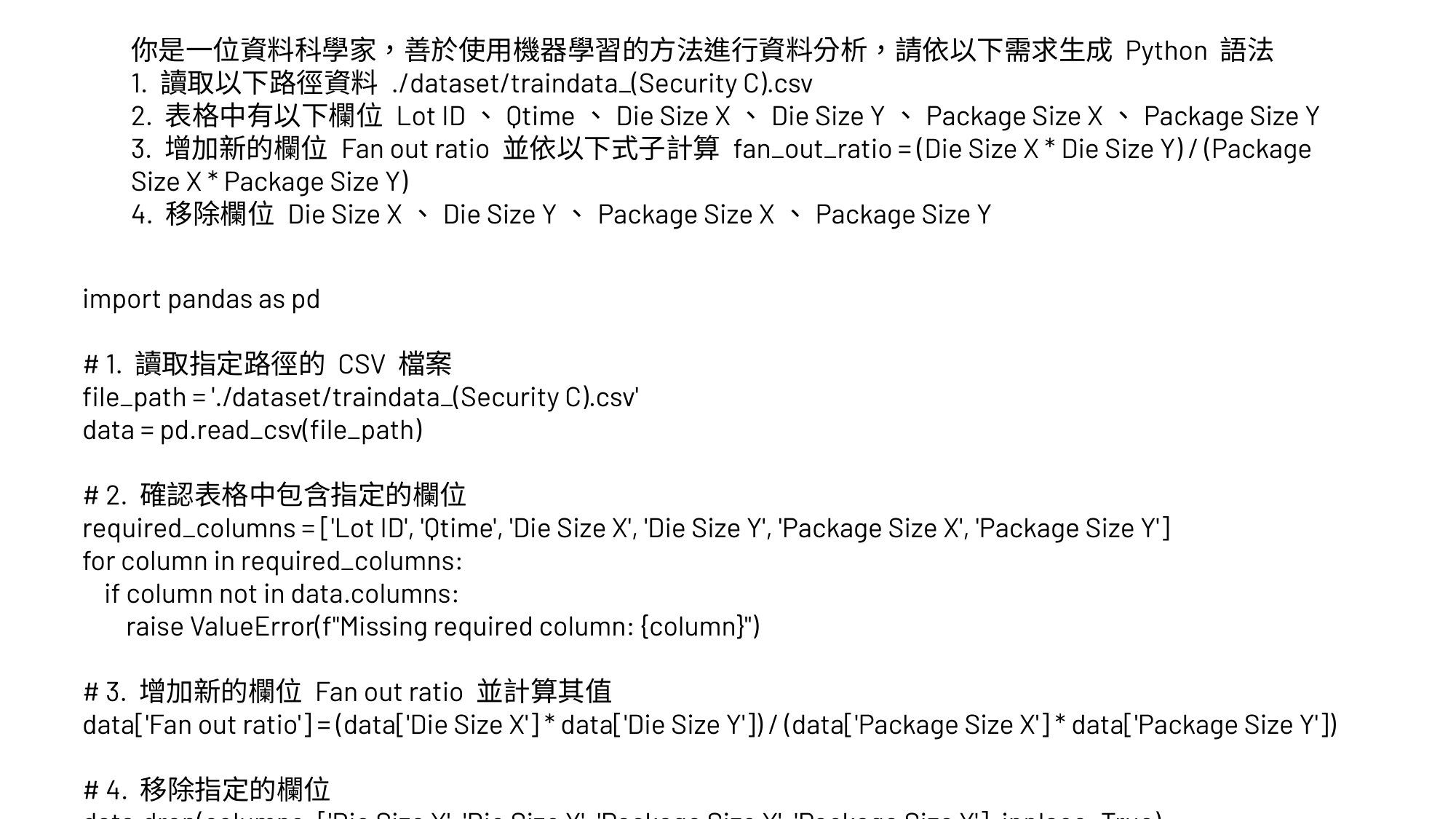

你是一位資料科學家，善於使用機器學習的方法進行資料分析，請依以下需求生成 Python 語法
1. 讀取以下路徑資料 ./dataset/traindata_(Security C).csv
2. 表格中有以下欄位 Lot ID、Qtime、Die Size X、Die Size Y、Package Size X、Package Size Y
3. 增加新的欄位 Fan out ratio 並依以下式子計算 fan_out_ratio = (Die Size X * Die Size Y) / (Package Size X * Package Size Y)
4. 移除欄位 Die Size X、Die Size Y、Package Size X、Package Size Y
import pandas as pd

# 1. 讀取指定路徑的 CSV 檔案
file_path = './dataset/traindata_(Security C).csv'
data = pd.read_csv(file_path)

# 2. 確認表格中包含指定的欄位
required_columns = ['Lot ID', 'Qtime', 'Die Size X', 'Die Size Y', 'Package Size X', 'Package Size Y']
for column in required_columns:
    if column not in data.columns:
        raise ValueError(f"Missing required column: {column}")

# 3. 增加新的欄位 Fan out ratio 並計算其值
data['Fan out ratio'] = (data['Die Size X'] * data['Die Size Y']) / (data['Package Size X'] * data['Package Size Y'])

# 4. 移除指定的欄位
data.drop(columns=['Die Size X', 'Die Size Y', 'Package Size X', 'Package Size Y'], inplace=True)

# 顯示前五行結果
print(data.head())